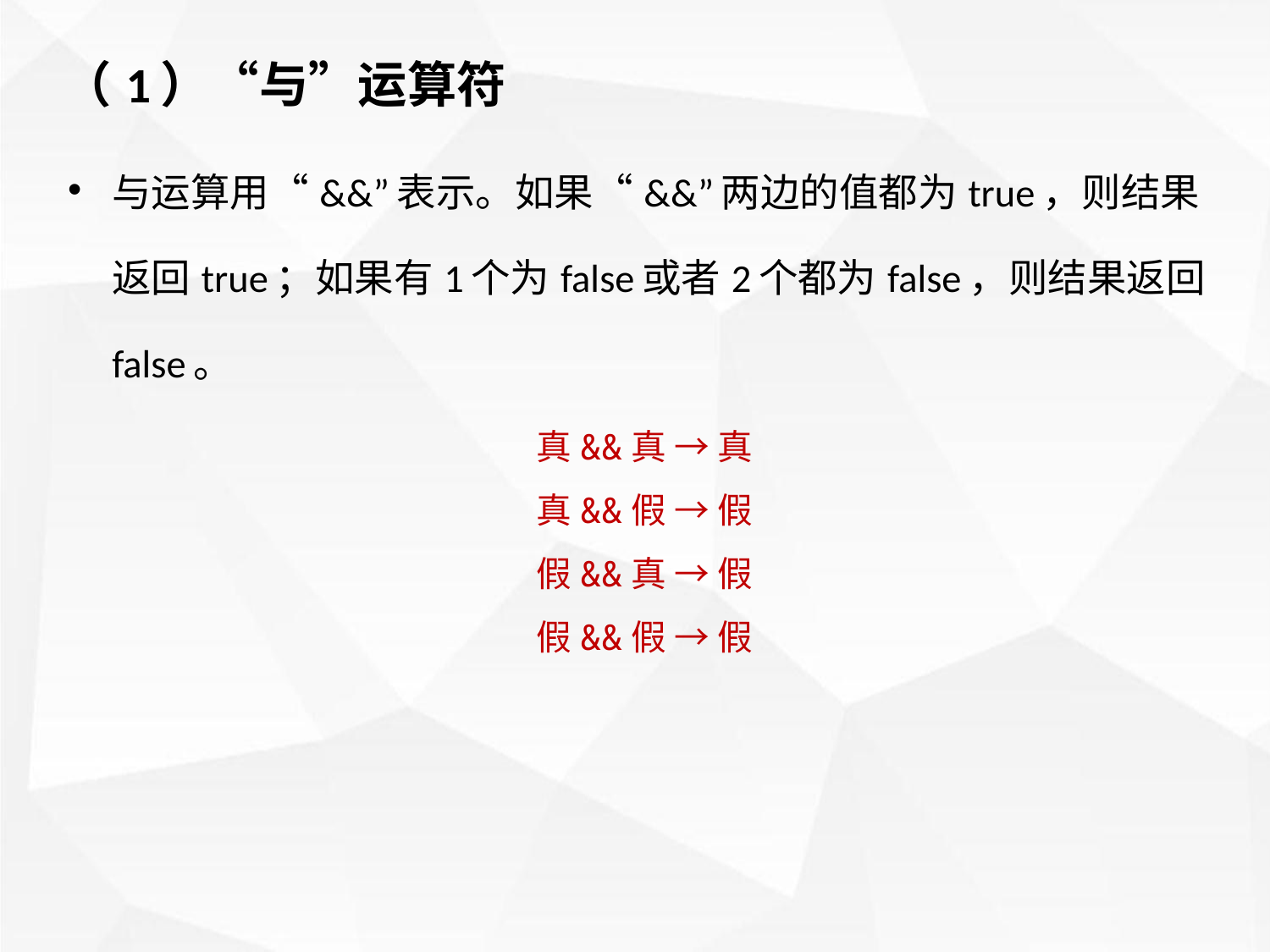

（1）“与”运算符
与运算用“&&”表示。如果“&&”两边的值都为true，则结果返回true；如果有1个为false或者2个都为false，则结果返回false。
真&&真 → 真
真&&假 → 假
假&&真 → 假
假&&假 → 假